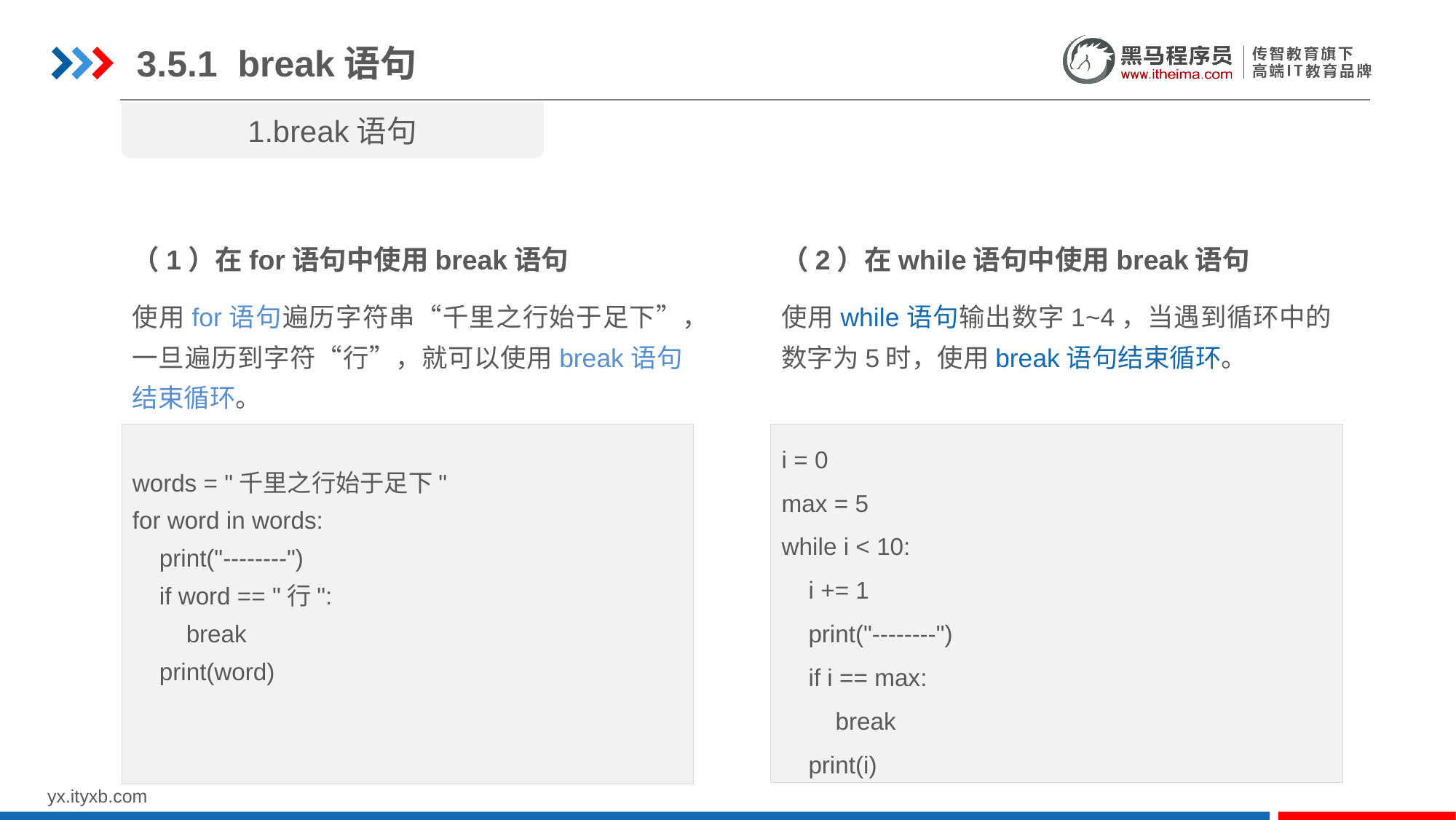

3.5.1  break语句

1.break语句
（1）在for语句中使用break语句
（2）在while语句中使用break语句
使用for语句遍历字符串“千里之行始于足下”，一旦遍历到字符“行”，就可以使用break语句结束循环。
使用while语句输出数字1~4，当遇到循环中的数字为5时，使用break语句结束循环。

words = "千里之行始于足下"
for word in words:
    print("--------")
    if word == "行":
        break
    print(word)
i = 0
max = 5
while i < 10:
    i += 1
    print("--------")
    if i == max:
        break
    print(i)